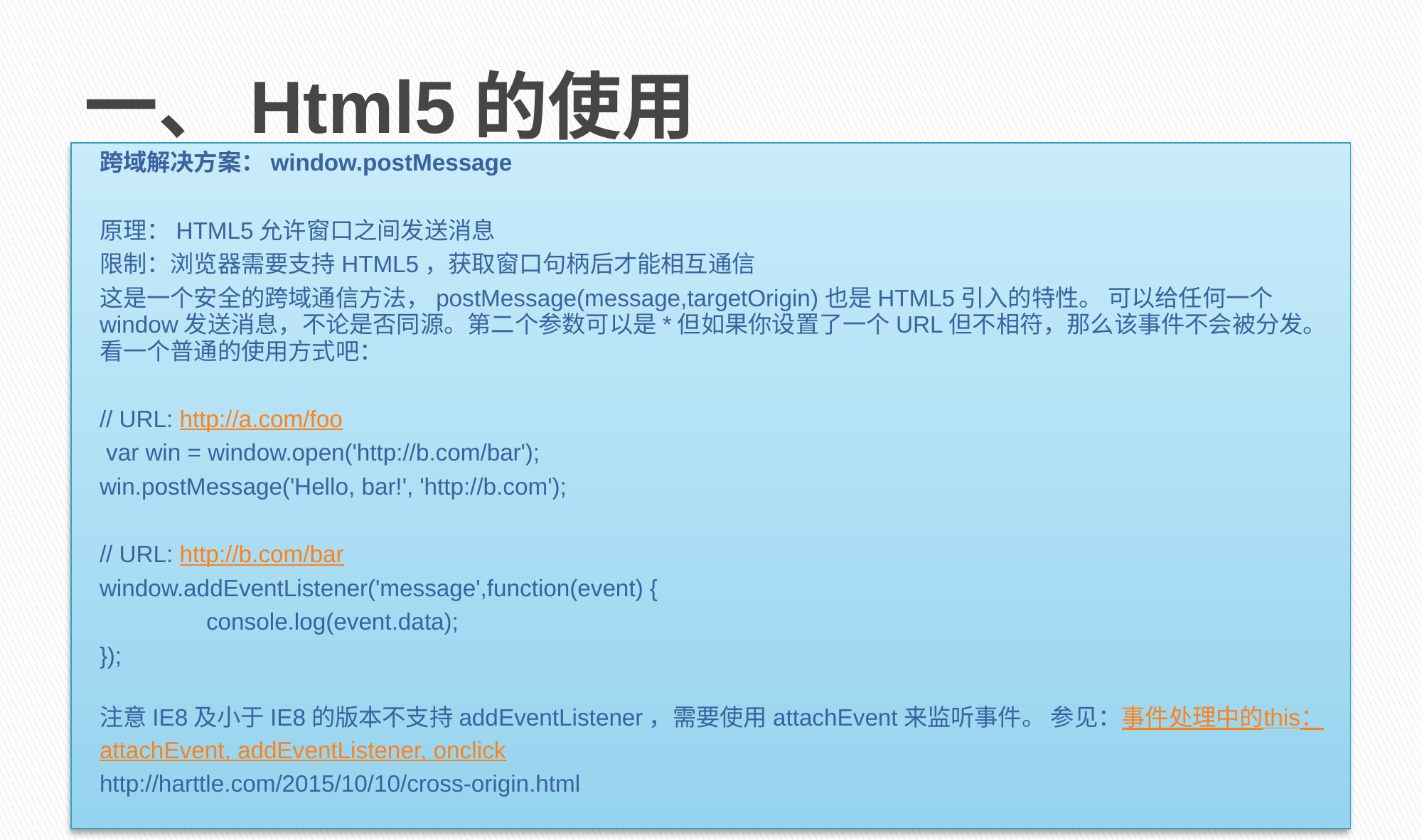

# 一、Html5的使用
跨域解决方案：window.postMessage

原理：HTML5允许窗口之间发送消息
限制：浏览器需要支持HTML5，获取窗口句柄后才能相互通信
这是一个安全的跨域通信方法，postMessage(message,targetOrigin)也是HTML5引入的特性。 可以给任何一个window发送消息，不论是否同源。第二个参数可以是*但如果你设置了一个URL但不相符，那么该事件不会被分发。看一个普通的使用方式吧：

// URL: http://a.com/foo
 var win = window.open('http://b.com/bar');
win.postMessage('Hello, bar!', 'http://b.com');

// URL: http://b.com/bar
window.addEventListener('message',function(event) {
	console.log(event.data);
});

注意IE8及小于IE8的版本不支持addEventListener，需要使用attachEvent来监听事件。 参见：事件处理中的this：attachEvent, addEventListener, onclick
http://harttle.com/2015/10/10/cross-origin.html